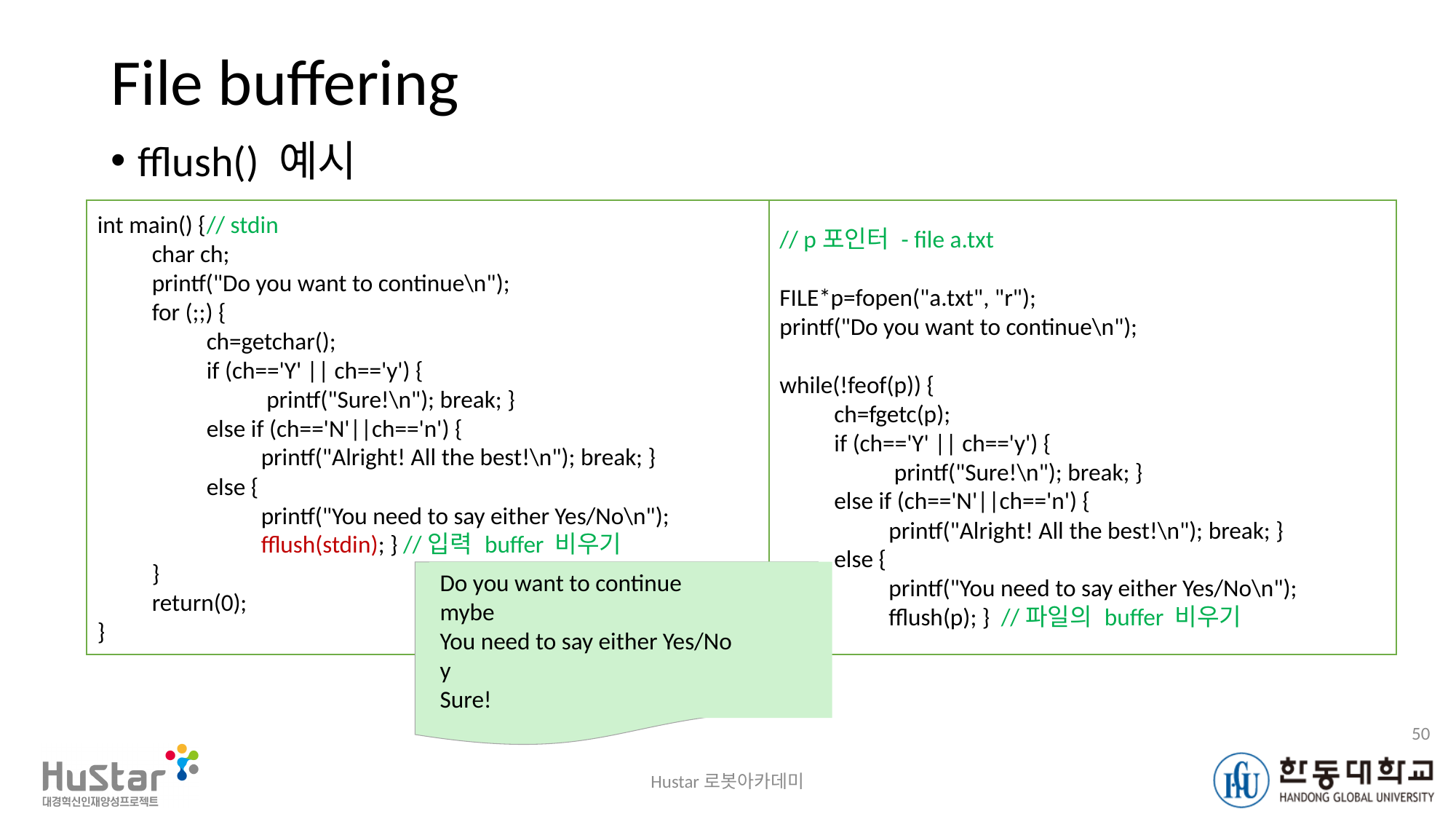

# File buffering
fflush() 예시
int main() {	// stdin
char ch;
printf("Do you want to continue\n");
for (;;) {
ch=getchar();
if (ch=='Y' || ch=='y') {
 printf("Sure!\n"); break; }
else if (ch=='N'||ch=='n') {
printf("Alright! All the best!\n"); break; }
else {
printf("You need to say either Yes/No\n");
fflush(stdin); } //입력 buffer 비우기
}
return(0);
}
// p포인터 - file a.txt

FILE*p=fopen("a.txt", "r");
printf("Do you want to continue\n");

while(!feof(p)) {
ch=fgetc(p);
if (ch=='Y' || ch=='y') {
 printf("Sure!\n"); break; }
else if (ch=='N'||ch=='n') {
printf("Alright! All the best!\n"); break; }
else {
printf("You need to say either Yes/No\n"); fflush(p); }  //파일의 buffer 비우기

Do you want to continue
mybe
You need to say either Yes/No
y
Sure!
50
Hustar로봇아카데미